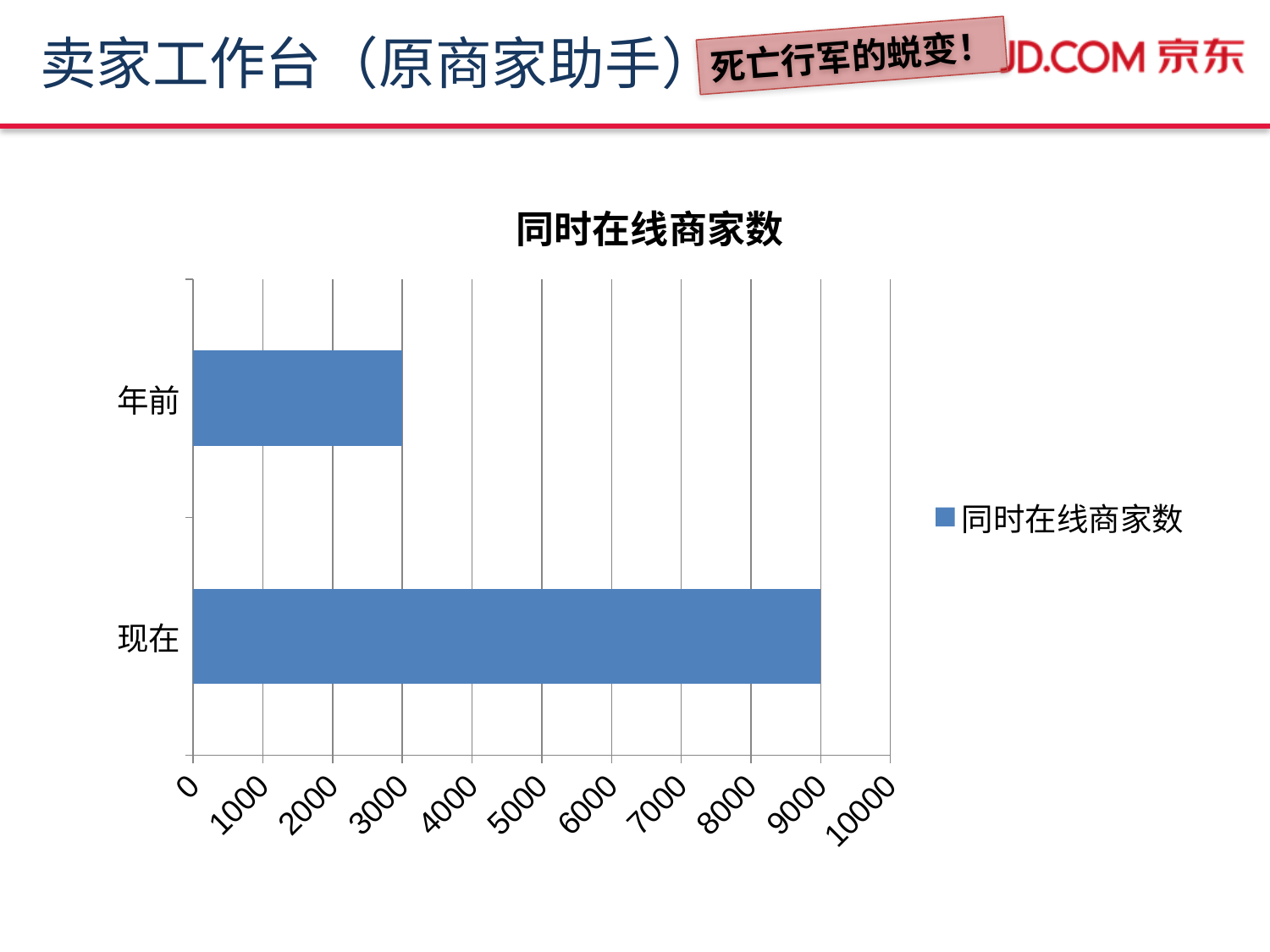

# 卖家工作台（原商家助手）
死亡行军的蜕变！

### Chart:

| Category | 同时在线商家数 |
|---|---|
| 现在 | 9000.0 |
| 年前 | 3000.0 |